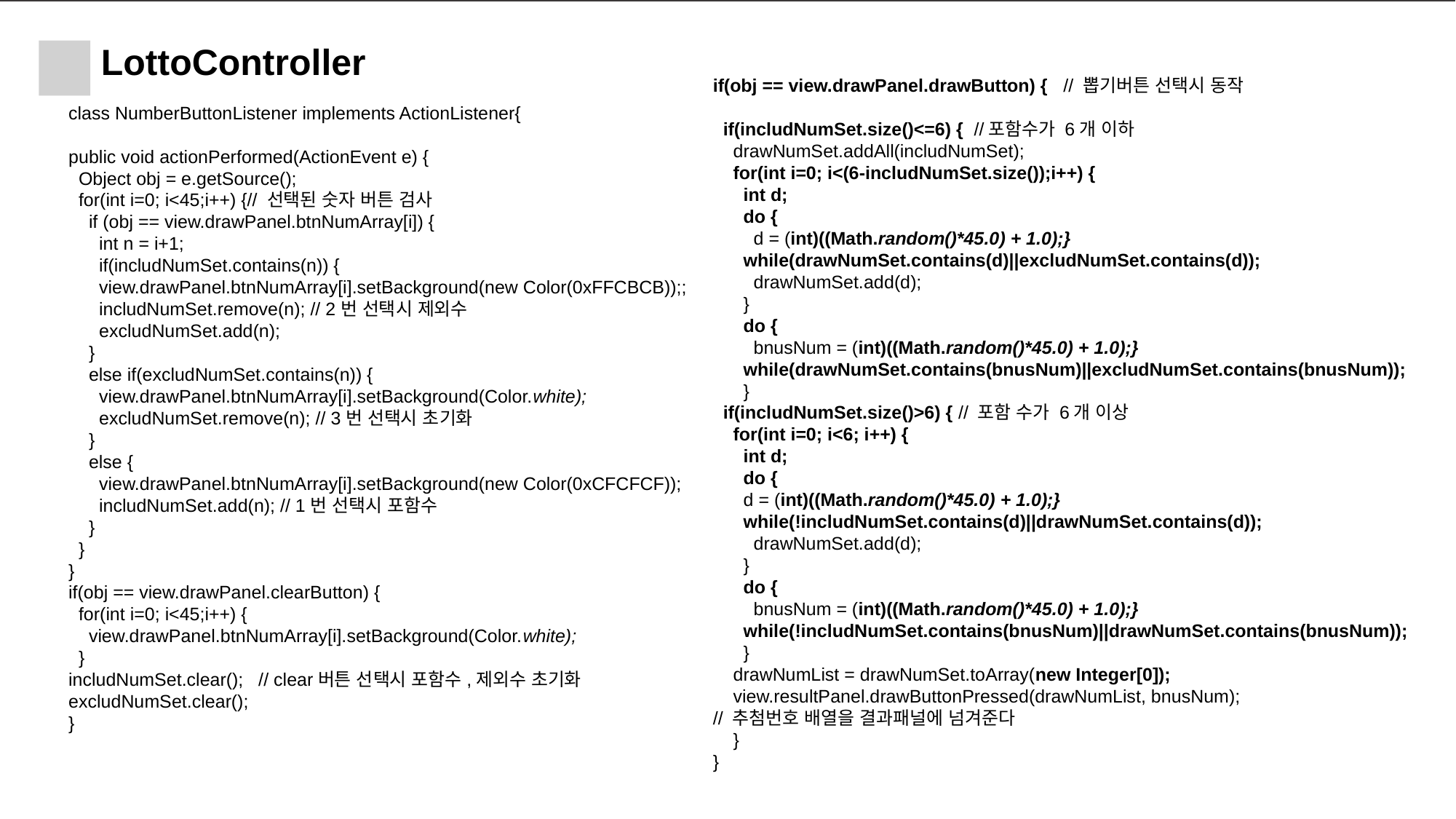

class NumberButtonListener implements ActionListener{

public void actionPerformed(ActionEvent e) {
  Object obj = e.getSource();
  for(int i=0; i<45;i++) {// 선택된 숫자 버튼 검사
    if (obj == view.drawPanel.btnNumArray[i]) {
      int n = i+1;
      if(includNumSet.contains(n)) {
      view.drawPanel.btnNumArray[i].setBackground(new Color(0xFFCBCB));;
      includNumSet.remove(n); // 2번 선택시 제외수
      excludNumSet.add(n);
    }
    else if(excludNumSet.contains(n)) {
      view.drawPanel.btnNumArray[i].setBackground(Color.white);
      excludNumSet.remove(n); // 3번 선택시 초기화
    }
    else {
      view.drawPanel.btnNumArray[i].setBackground(new Color(0xCFCFCF));
      includNumSet.add(n); // 1번 선택시 포함수
    }
  }
}
if(obj == view.drawPanel.clearButton) {
  for(int i=0; i<45;i++) {
    view.drawPanel.btnNumArray[i].setBackground(Color.white);
  }
includNumSet.clear();   // clear버튼 선택시 포함수,제외수 초기화
excludNumSet.clear();
}

LottoController

if(obj == view.drawPanel.drawButton) {   // 뽑기버튼 선택시 동작

  if(includNumSet.size()<=6) {  //포함수가 6개 이하
    drawNumSet.addAll(includNumSet);
    for(int i=0; i<(6-includNumSet.size());i++) {
      int d;
      do {
        d = (int)((Math.random()*45.0) + 1.0);}
      while(drawNumSet.contains(d)||excludNumSet.contains(d));
        drawNumSet.add(d);
      }
      do {
        bnusNum = (int)((Math.random()*45.0) + 1.0);}
      while(drawNumSet.contains(bnusNum)||excludNumSet.contains(bnusNum));
      }
  if(includNumSet.size()>6) { // 포함 수가 6개 이상
    for(int i=0; i<6; i++) {
      int d;
      do {
      d = (int)((Math.random()*45.0) + 1.0);}
      while(!includNumSet.contains(d)||drawNumSet.contains(d));
        drawNumSet.add(d);
      }
      do {
        bnusNum = (int)((Math.random()*45.0) + 1.0);}
      while(!includNumSet.contains(bnusNum)||drawNumSet.contains(bnusNum));
      }
    drawNumList = drawNumSet.toArray(new Integer[0]);
    view.resultPanel.drawButtonPressed(drawNumList, bnusNum);
// 추첨번호 배열을 결과패널에 넘겨준다
    }
}